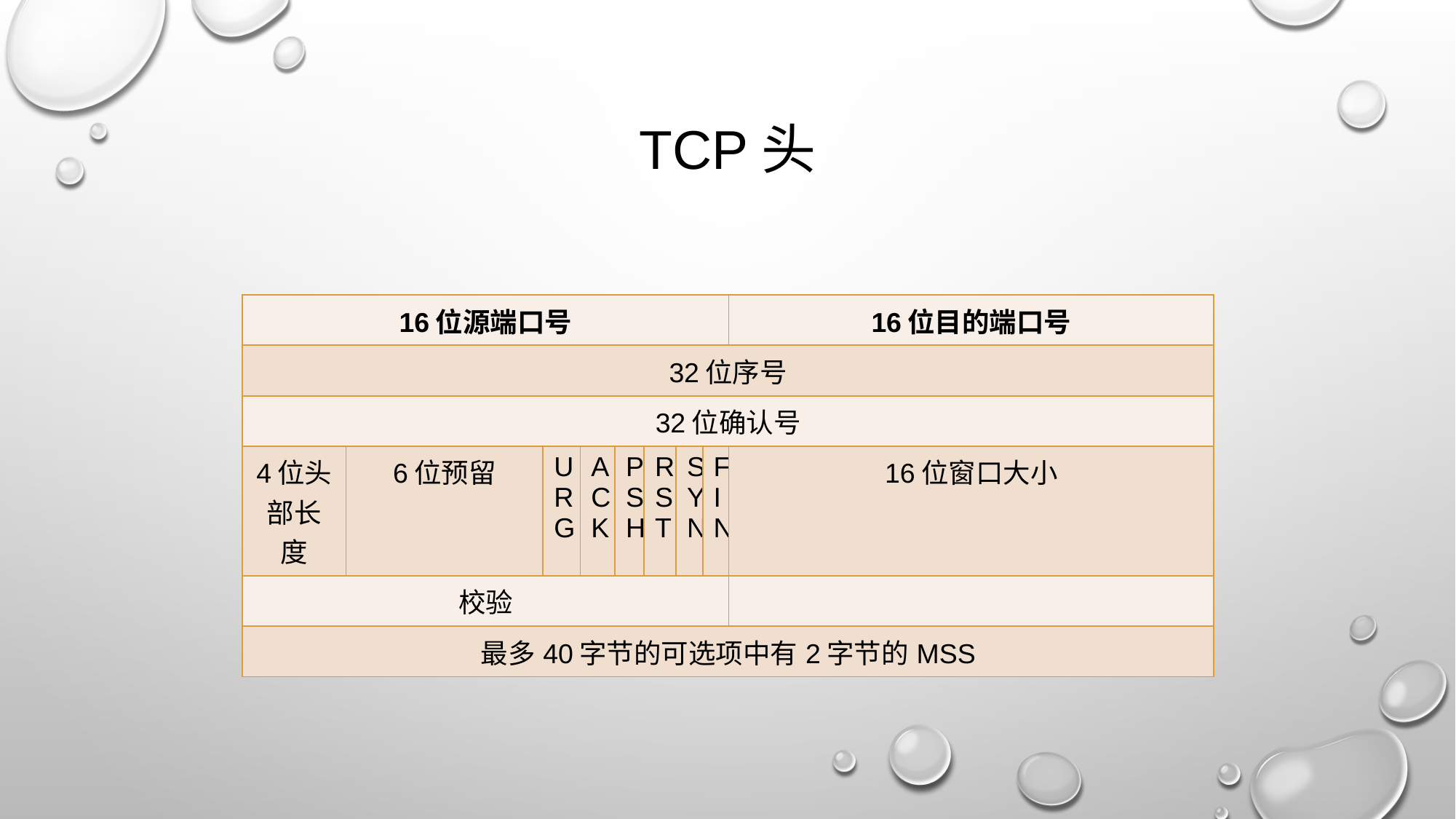

# Tcp头
| 16位源端口号 |  |  |  |  |  |  |  | 16位目的端口号 |
| --- | --- | --- | --- | --- | --- | --- | --- | --- |
| 32位序号 |  |  |  |  |  |  |  |  |
| 32位确认号 |  |  |  |  |  |  |  |  |
| 4位头部长度 | 6位预留 | URG | ACK | PSH | RST | SYN | FIN | 16位窗口大小 |
| 校验 |  |  |  |  |  |  |  |  |
| 最多40字节的可选项中有2字节的MSS |  |  |  |  |  |  |  |  |